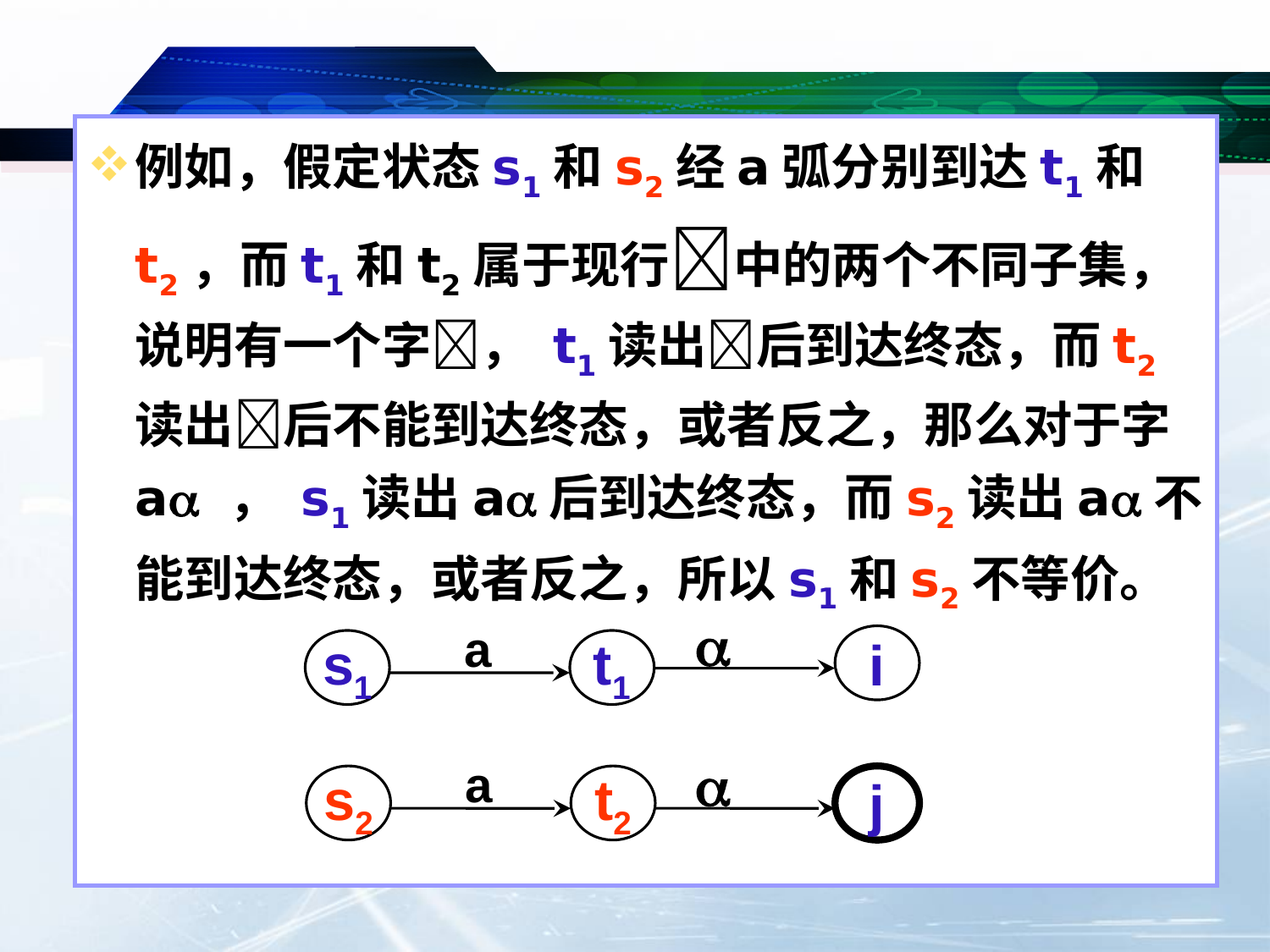

例如，假定状态s1和s2经a弧分别到达t1和t2，而t1和t2属于现行Π中的两个不同子集，说明有一个字α， t1读出α后到达终态，而t2读出α后不能到达终态，或者反之，那么对于字aα ， s1读出aα后到达终态，而s2读出aα不能到达终态，或者反之，所以s1和s2不等价。
α
a
i
s1
t1

α
a
s2
t2
j